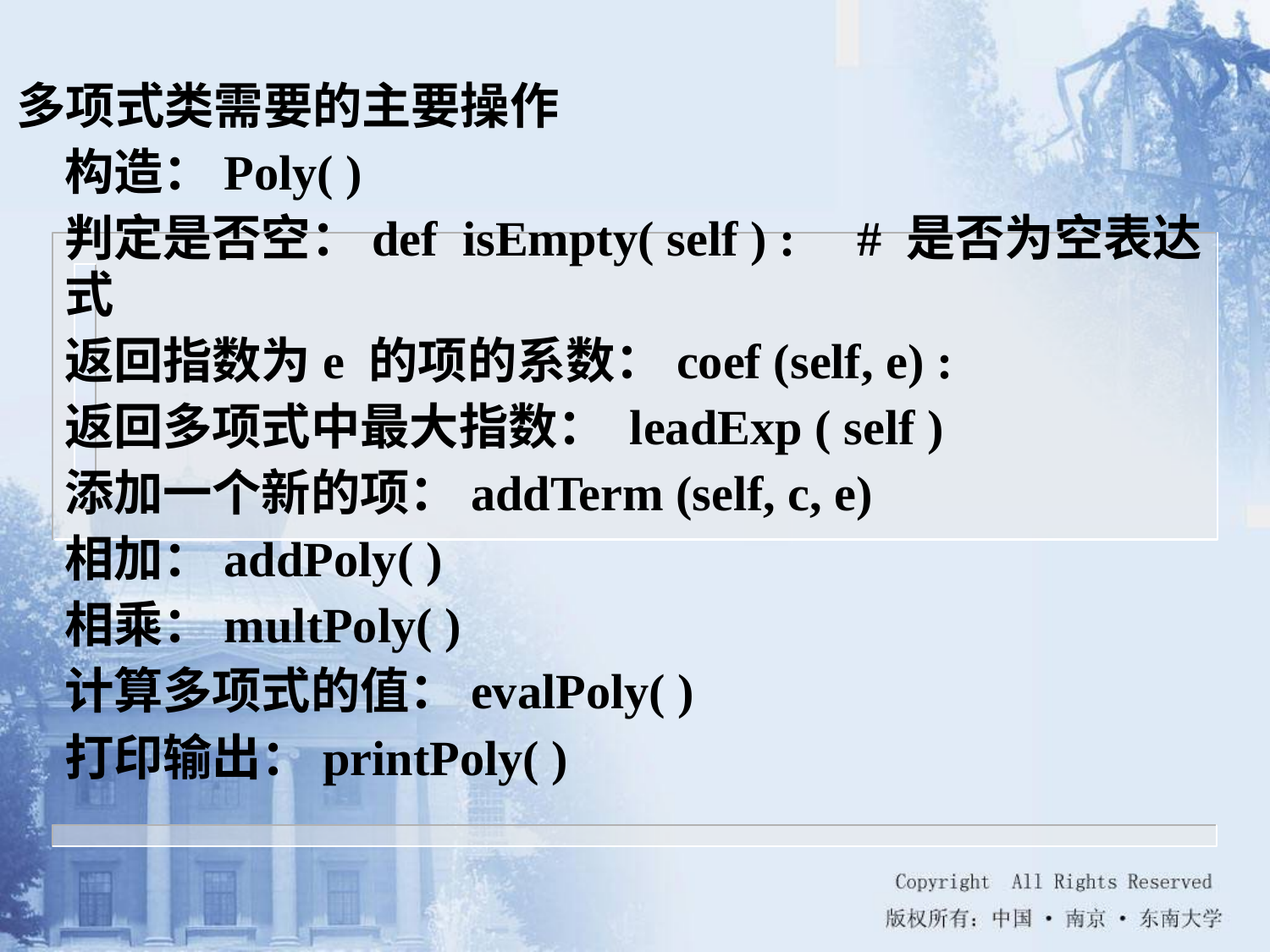

多项式类需要的主要操作
 	构造：Poly( )
	判定是否空：def  isEmpty( self ) :     # 是否为空表达式
	返回指数为e 的项的系数：coef (self, e) :
	返回多项式中最大指数： leadExp ( self )
	添加一个新的项：addTerm (self, c, e)
	相加：addPoly( )
	相乘：multPoly( )
	计算多项式的值：evalPoly( )
	打印输出：printPoly( )